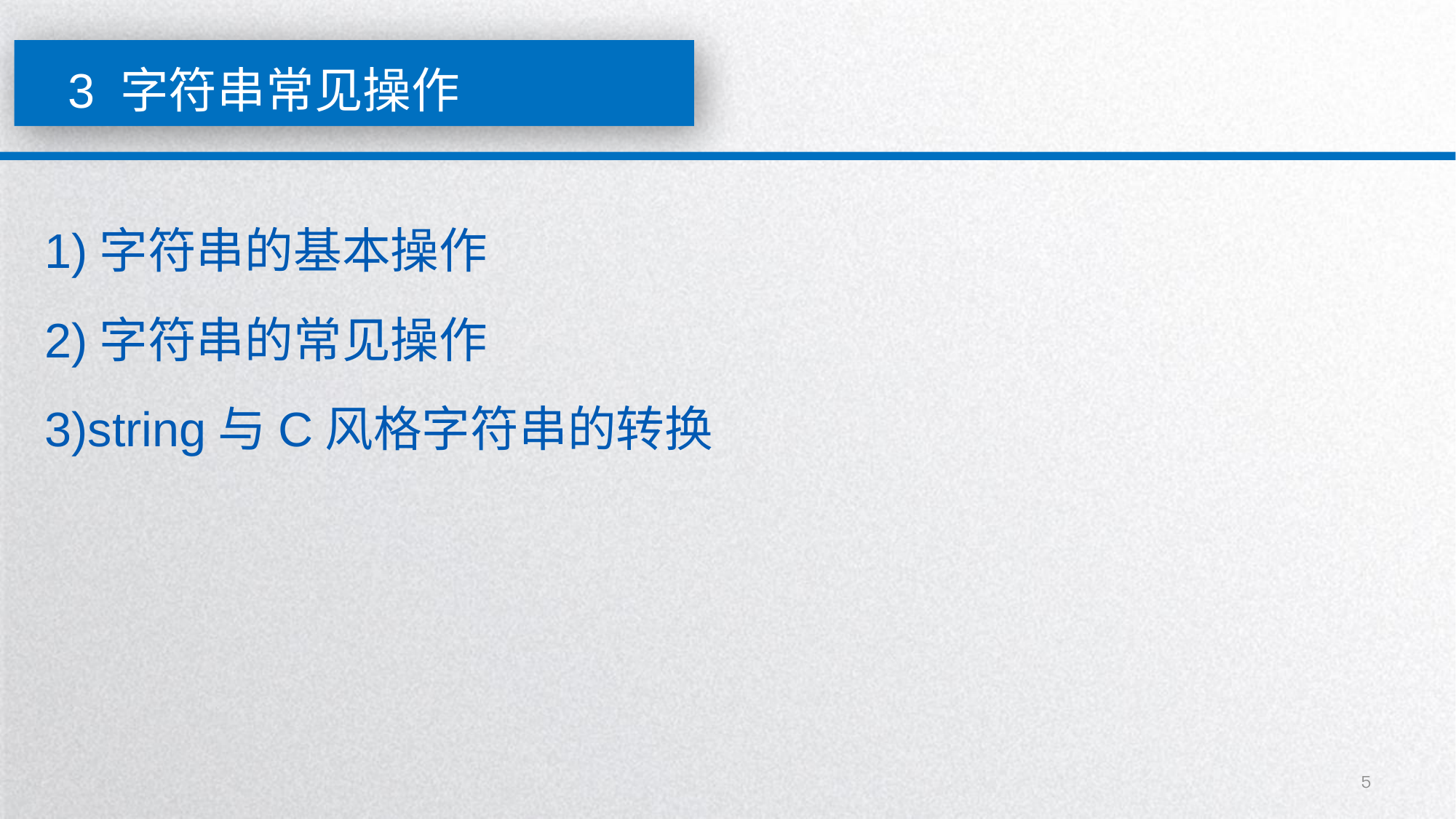

3 字符串常见操作
1)字符串的基本操作
2)字符串的常见操作
3)string与C风格字符串的转换

5